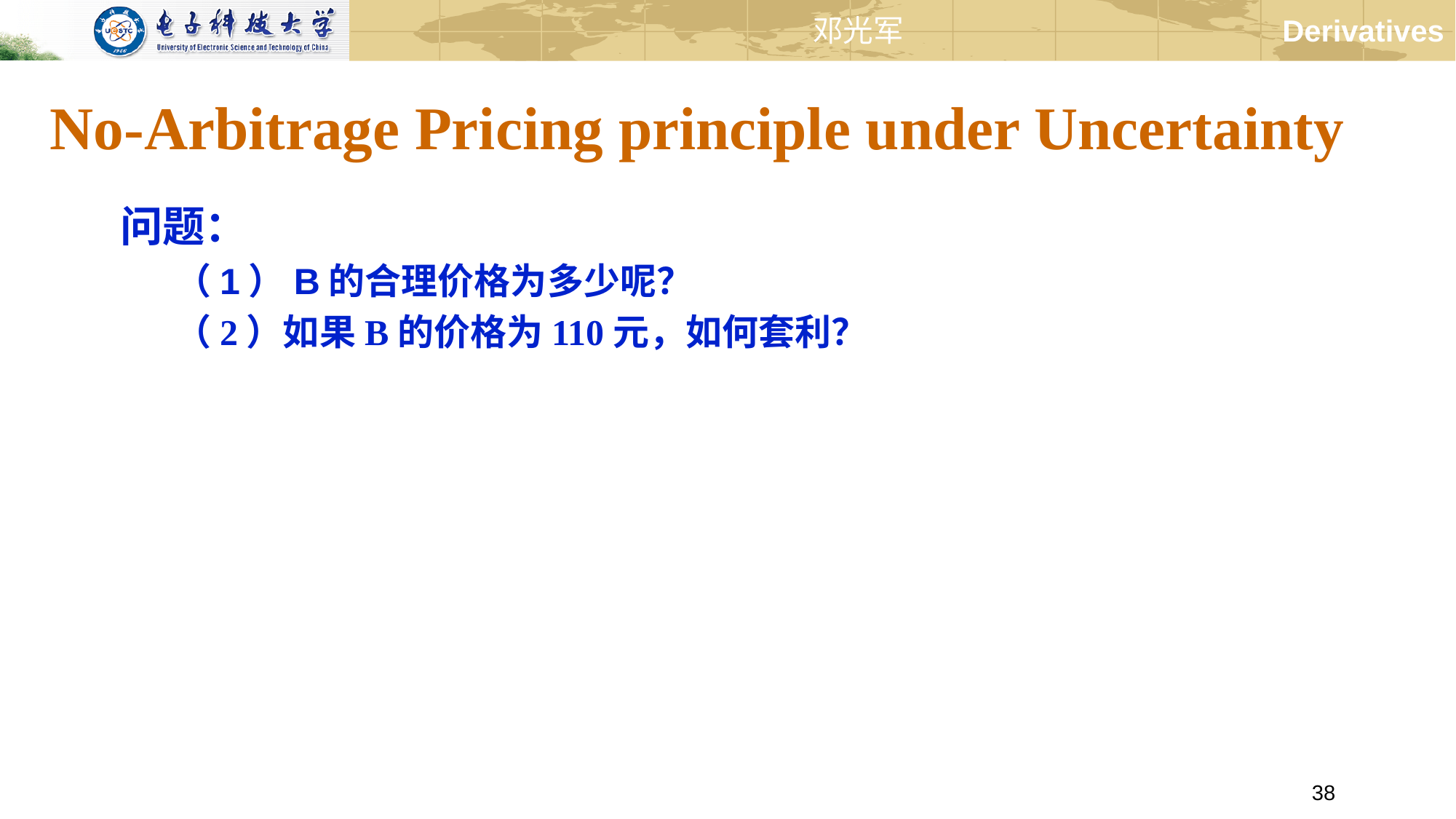

No-Arbitrage Pricing principle under Uncertainty
问题：
（1）B的合理价格为多少呢？
（2）如果B的价格为110元，如何套利？